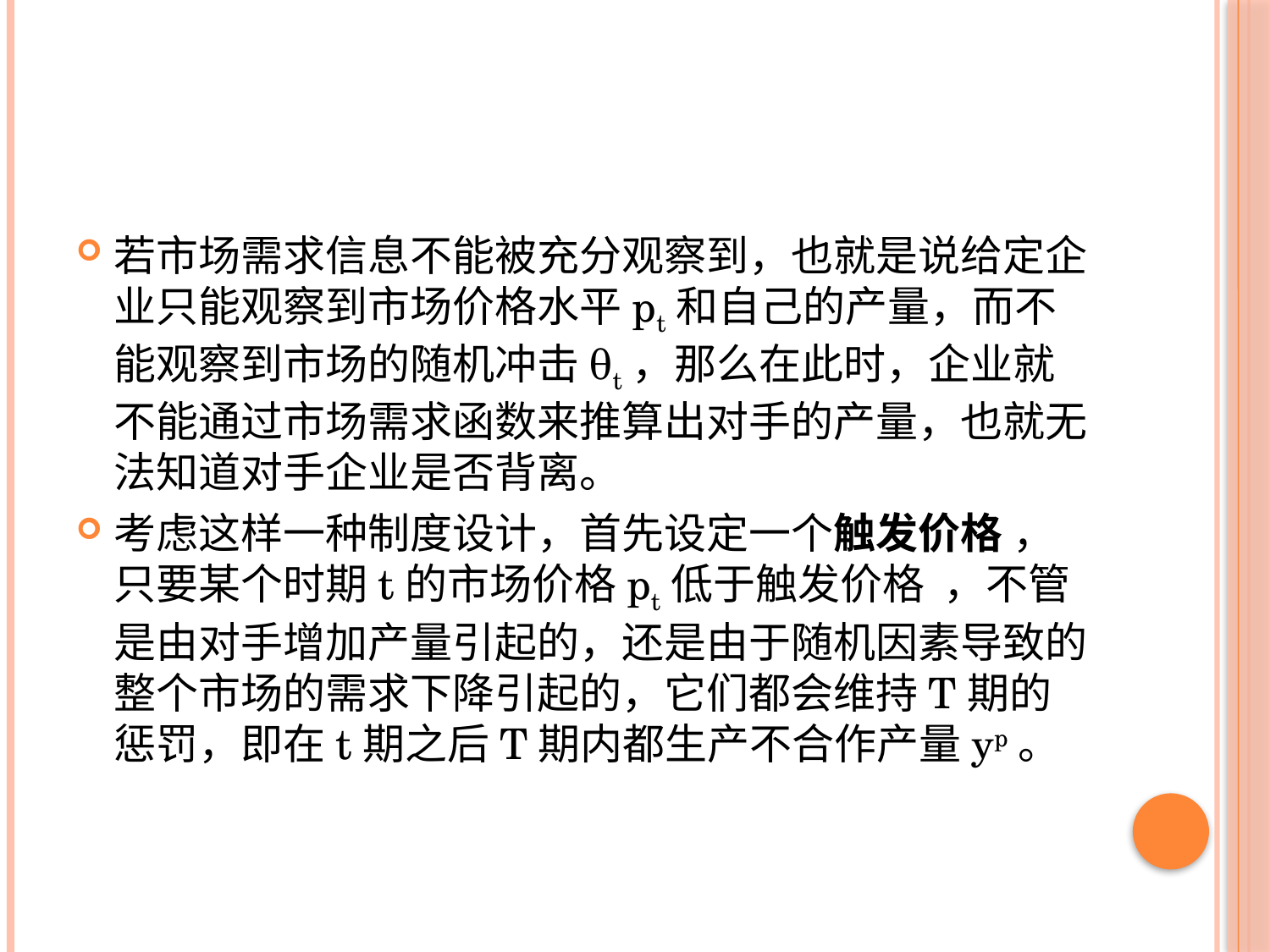

#
若市场需求信息不能被充分观察到，也就是说给定企业只能观察到市场价格水平pt和自己的产量，而不能观察到市场的随机冲击θt，那么在此时，企业就不能通过市场需求函数来推算出对手的产量，也就无法知道对手企业是否背离。
考虑这样一种制度设计，首先设定一个触发价格 ，只要某个时期t的市场价格pt低于触发价格  ，不管是由对手增加产量引起的，还是由于随机因素导致的整个市场的需求下降引起的，它们都会维持T期的惩罚，即在t期之后T期内都生产不合作产量yp。